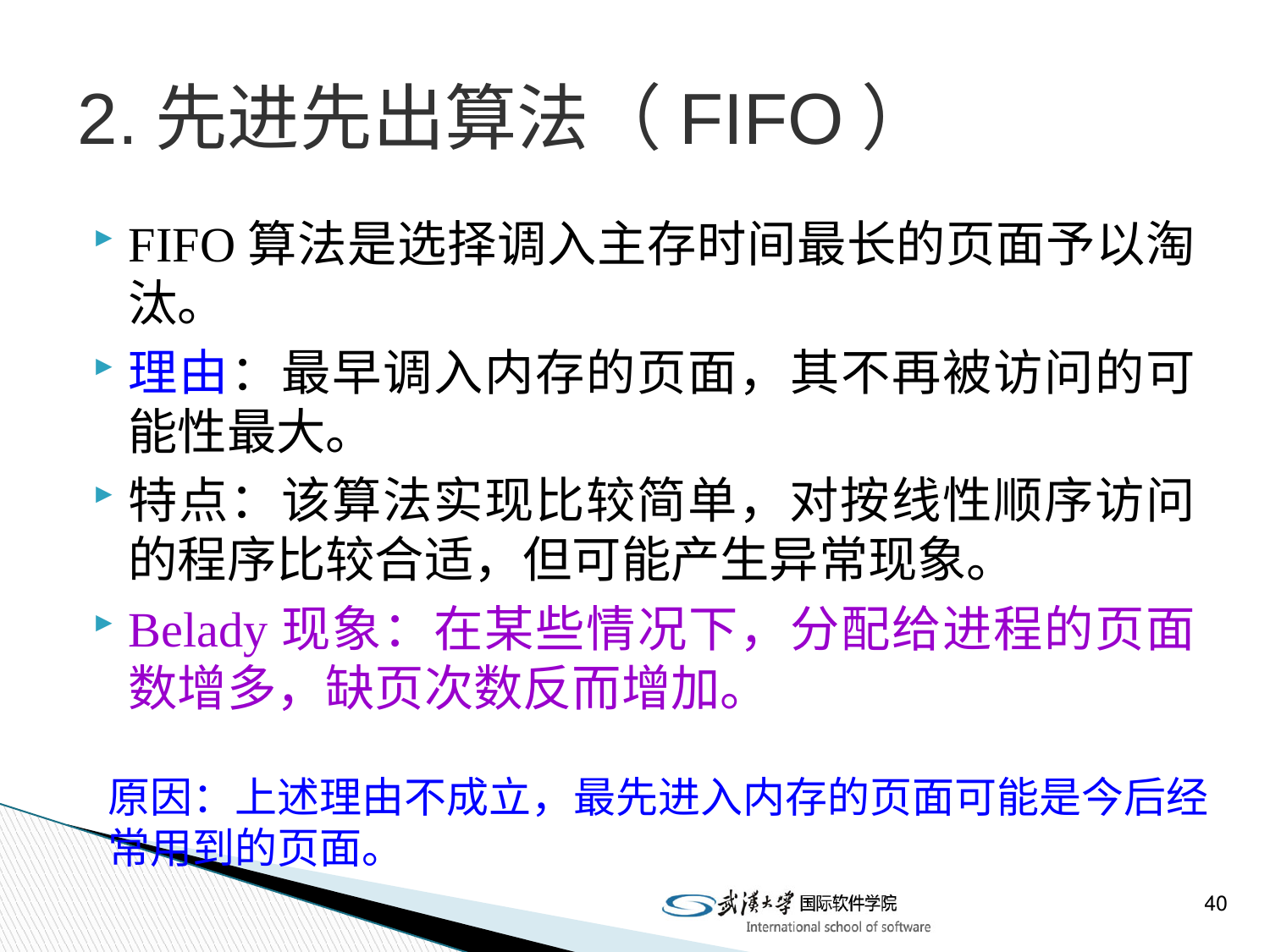

# 2.先进先出算法（FIFO）
FIFO算法是选择调入主存时间最长的页面予以淘汰。
理由：最早调入内存的页面，其不再被访问的可能性最大。
特点：该算法实现比较简单，对按线性顺序访问的程序比较合适，但可能产生异常现象。
Belady现象：在某些情况下，分配给进程的页面数增多，缺页次数反而增加。
原因：上述理由不成立，最先进入内存的页面可能是今后经常用到的页面。